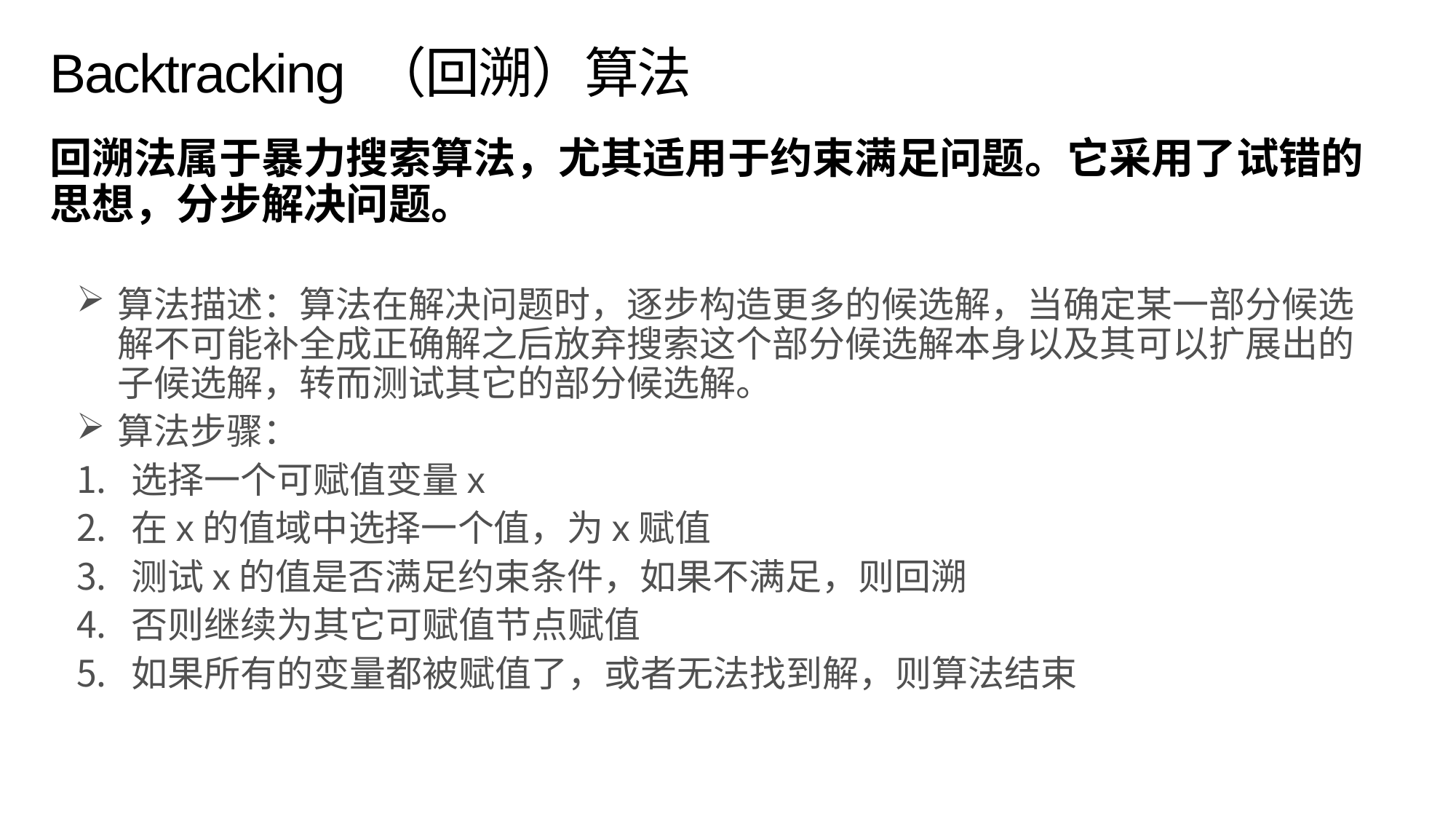

# Backtracking （回溯）算法
回溯法属于暴力搜索算法，尤其适用于约束满足问题。它采用了试错的思想，分步解决问题。

算法描述：算法在解决问题时，逐步构造更多的候选解，当确定某一部分候选解不可能补全成正确解之后放弃搜索这个部分候选解本身以及其可以扩展出的子候选解，转而测试其它的部分候选解。
算法步骤：
选择一个可赋值变量x
在x的值域中选择一个值，为x赋值
测试x的值是否满足约束条件，如果不满足，则回溯
否则继续为其它可赋值节点赋值
如果所有的变量都被赋值了，或者无法找到解，则算法结束